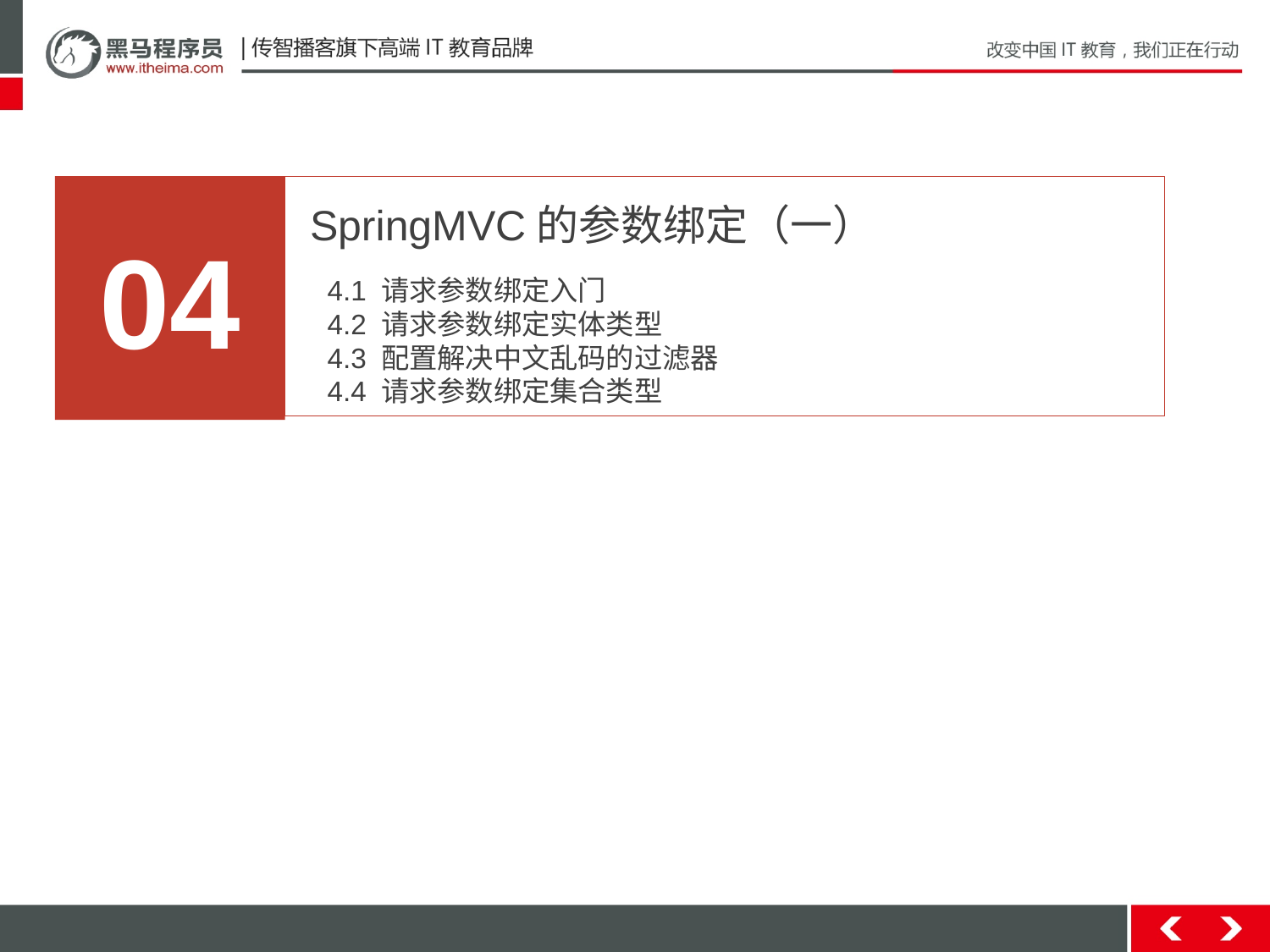

04

SpringMVC的参数绑定（一）
4.1 请求参数绑定入门
4.2 请求参数绑定实体类型
4.3 配置解决中文乱码的过滤器
4.4 请求参数绑定集合类型